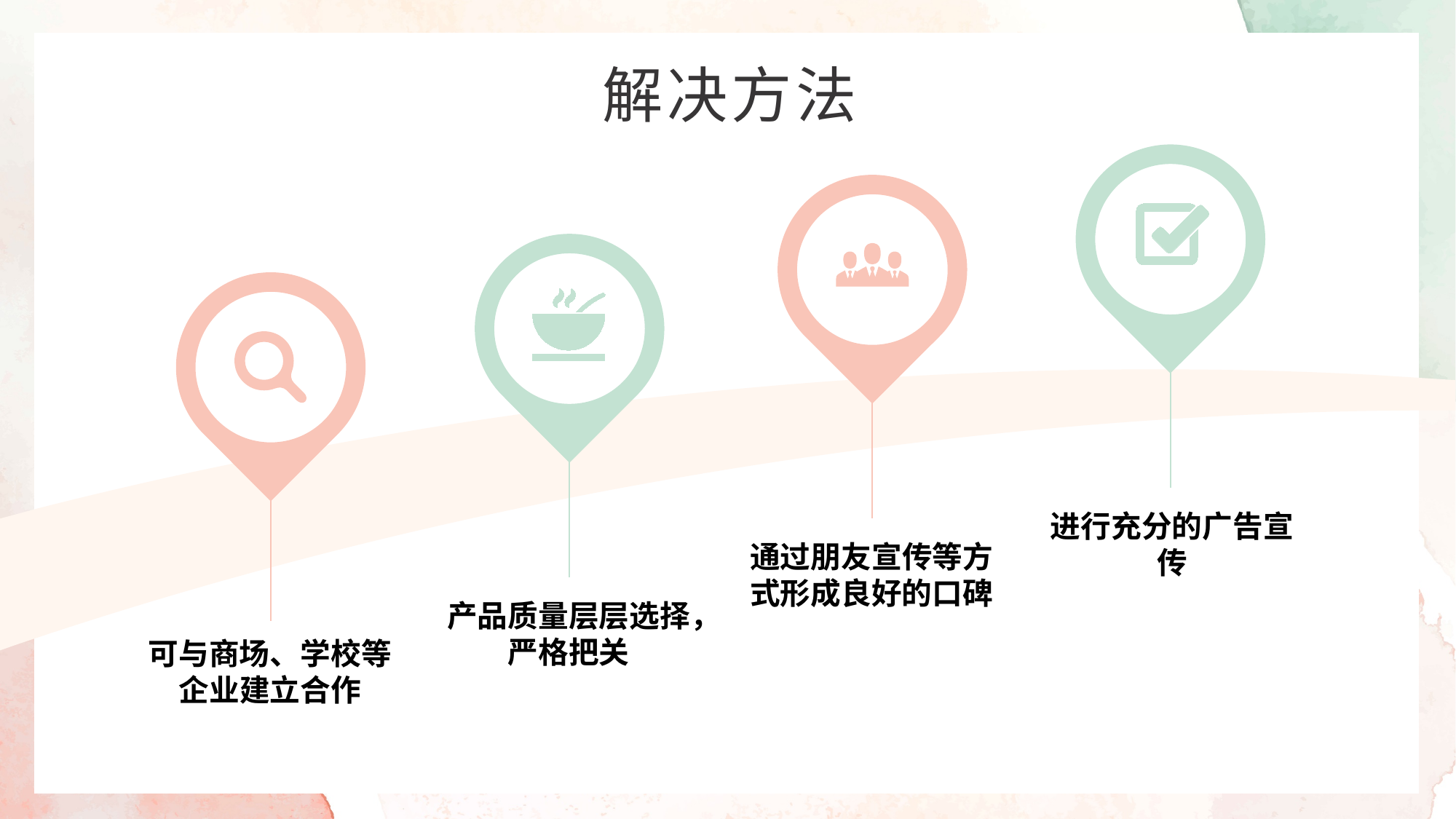

解决方法

进行充分的广告宣传

通过朋友宣传等方式形成良好的口碑

产品质量层层选择，严格把关

可与商场、学校等企业建立合作